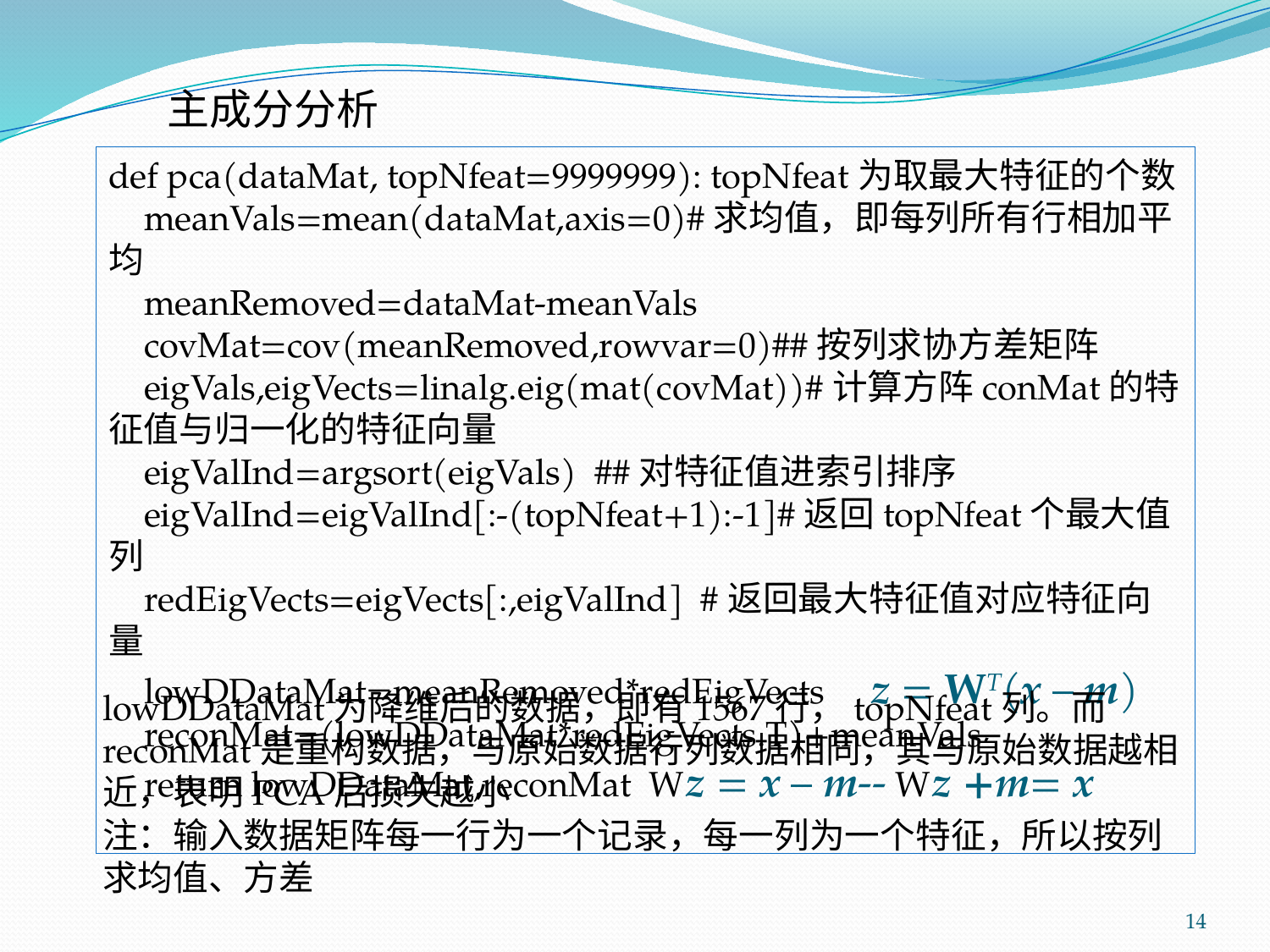

主成分分析
def pca(dataMat, topNfeat=9999999): topNfeat为取最大特征的个数
    meanVals=mean(dataMat,axis=0)#求均值，即每列所有行相加平均
    meanRemoved=dataMat-meanVals
    covMat=cov(meanRemoved,rowvar=0)##按列求协方差矩阵
    eigVals,eigVects=linalg.eig(mat(covMat))#计算方阵conMat的特征值与归一化的特征向量
    eigValInd=argsort(eigVals)  ##对特征值进索引排序
    eigValInd=eigValInd[:-(topNfeat+1):-1]#返回topNfeat个最大值列
    redEigVects=eigVects[:,eigValInd]  #返回最大特征值对应特征向量
    lowDDataMat=meanRemoved*redEigVects     z = WT(x – m)
    reconMat=(lowDDataMat*redEigVects.T)+meanVals
    return lowDDataMat,reconMat  Wz = x – m-- Wz +m= x

lowDDataMat为降维后的数据，即有1567行，topNfeat列。而reconMat是重构数据，与原始数据行列数据相同，其与原始数据越相近，表明PCA后损失越小
注：输入数据矩阵每一行为一个记录，每一列为一个特征，所以按列求均值、方差
14